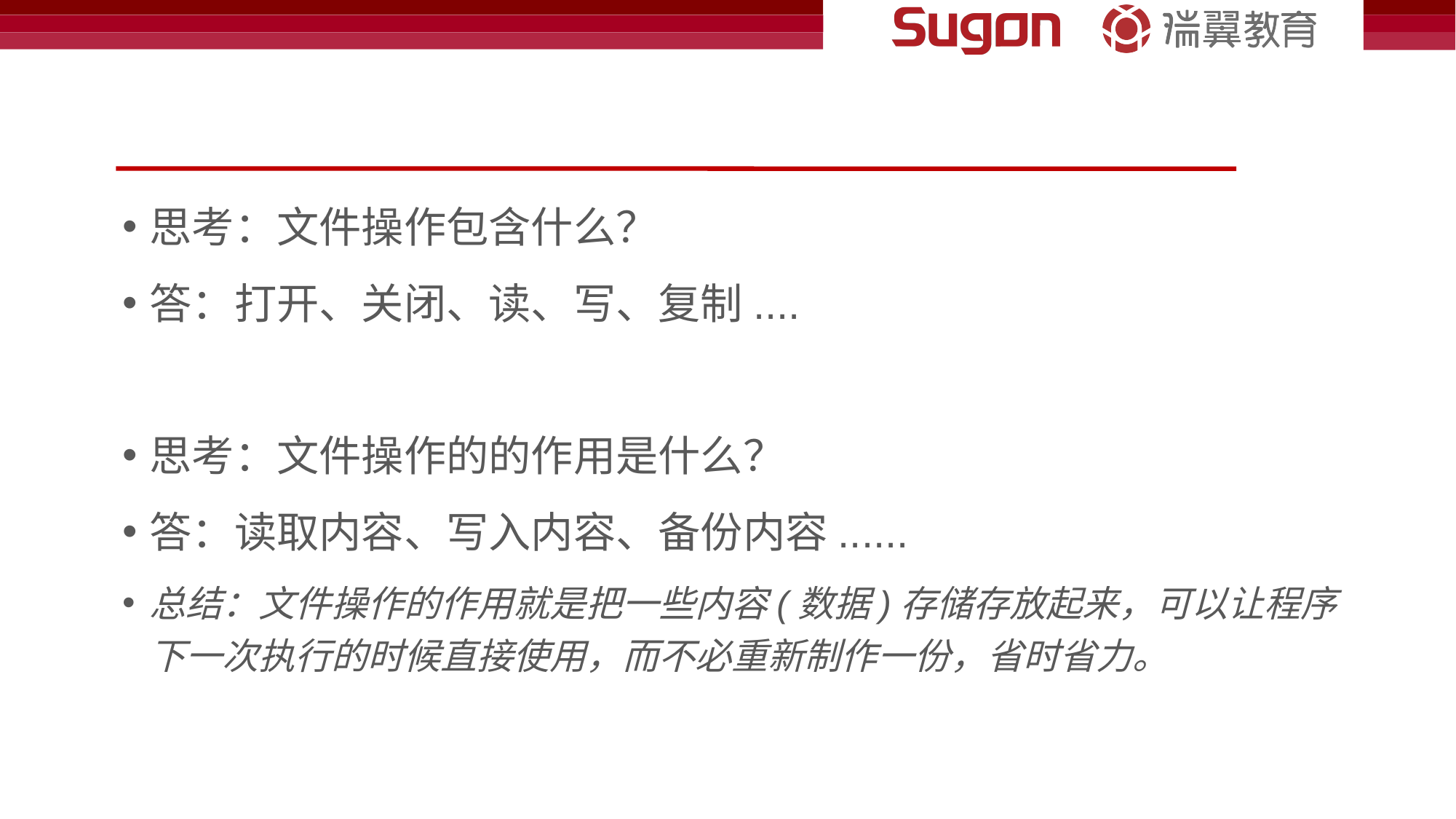

#
思考：文件操作包含什么？
答：打开、关闭、读、写、复制....

思考：文件操作的的作用是什么？
答：读取内容、写入内容、备份内容......
总结：文件操作的作用就是把一些内容(数据)存储存放起来，可以让程序下一次执行的时候直接使用，而不必重新制作一份，省时省力。